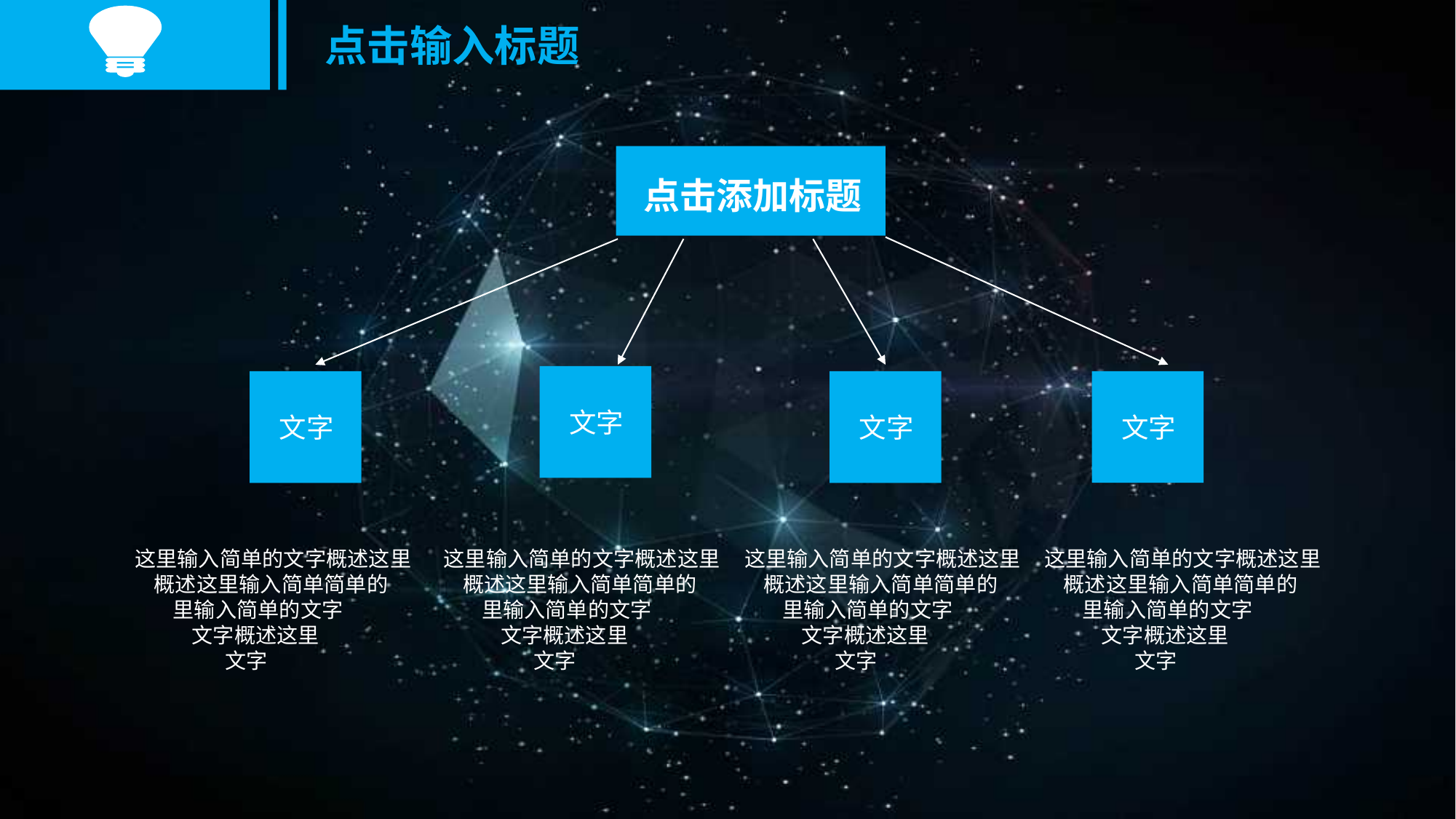

点击输入标题

点击添加标题
  文字
  文字
  文字
  文字
这里输入简单的文字概述这里
   概述这里输入简单简单的
       里输入简单的文字
           文字概述这里
                  文字
这里输入简单的文字概述这里
   概述这里输入简单简单的
       里输入简单的文字
           文字概述这里
                  文字
这里输入简单的文字概述这里
   概述这里输入简单简单的
       里输入简单的文字
           文字概述这里
                  文字
这里输入简单的文字概述这里
   概述这里输入简单简单的
       里输入简单的文字
           文字概述这里
                  文字